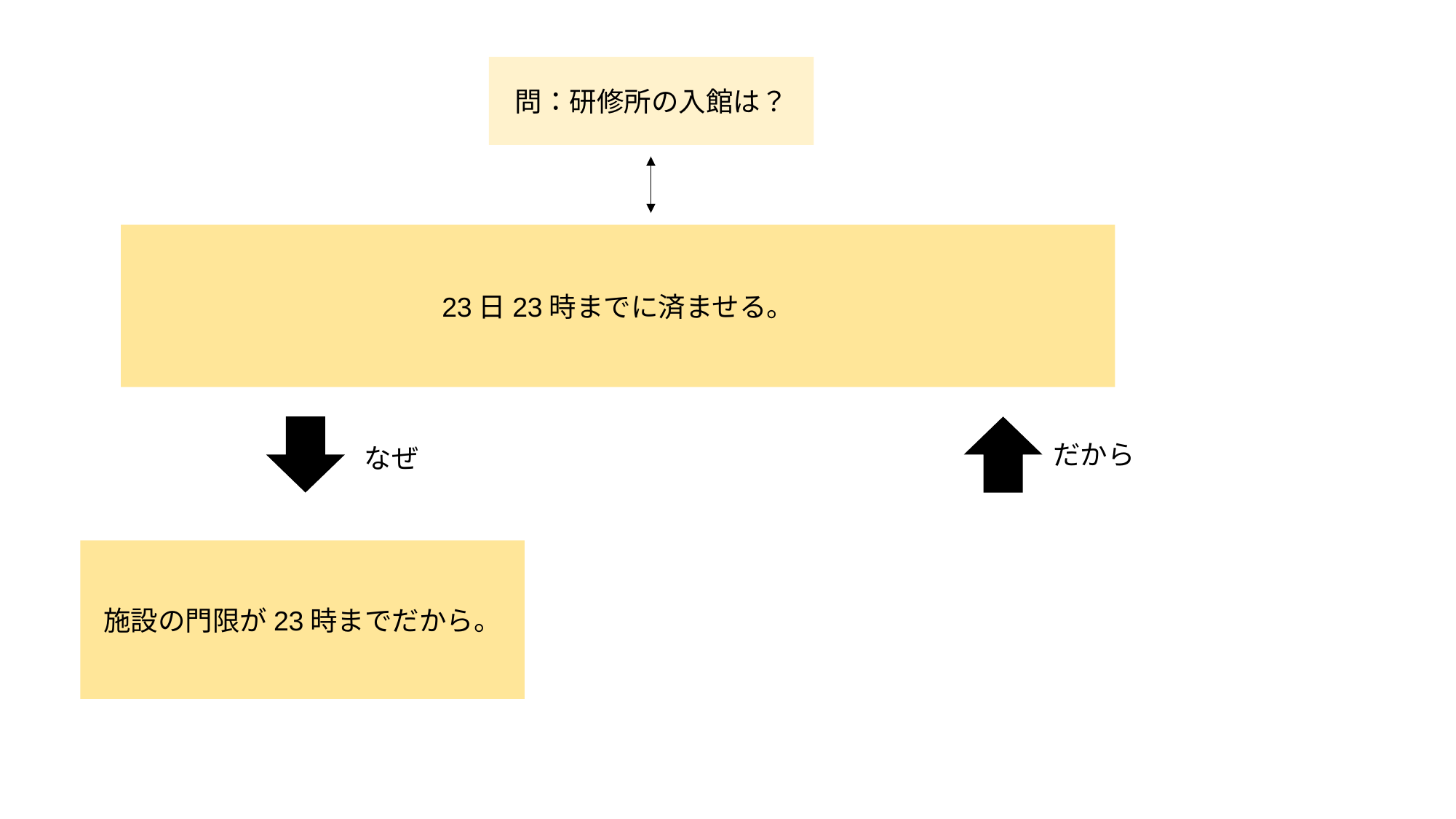

問：研修所の入館は？
23日23時までに済ませる。

だから
なぜ
施設の門限が23時までだから。